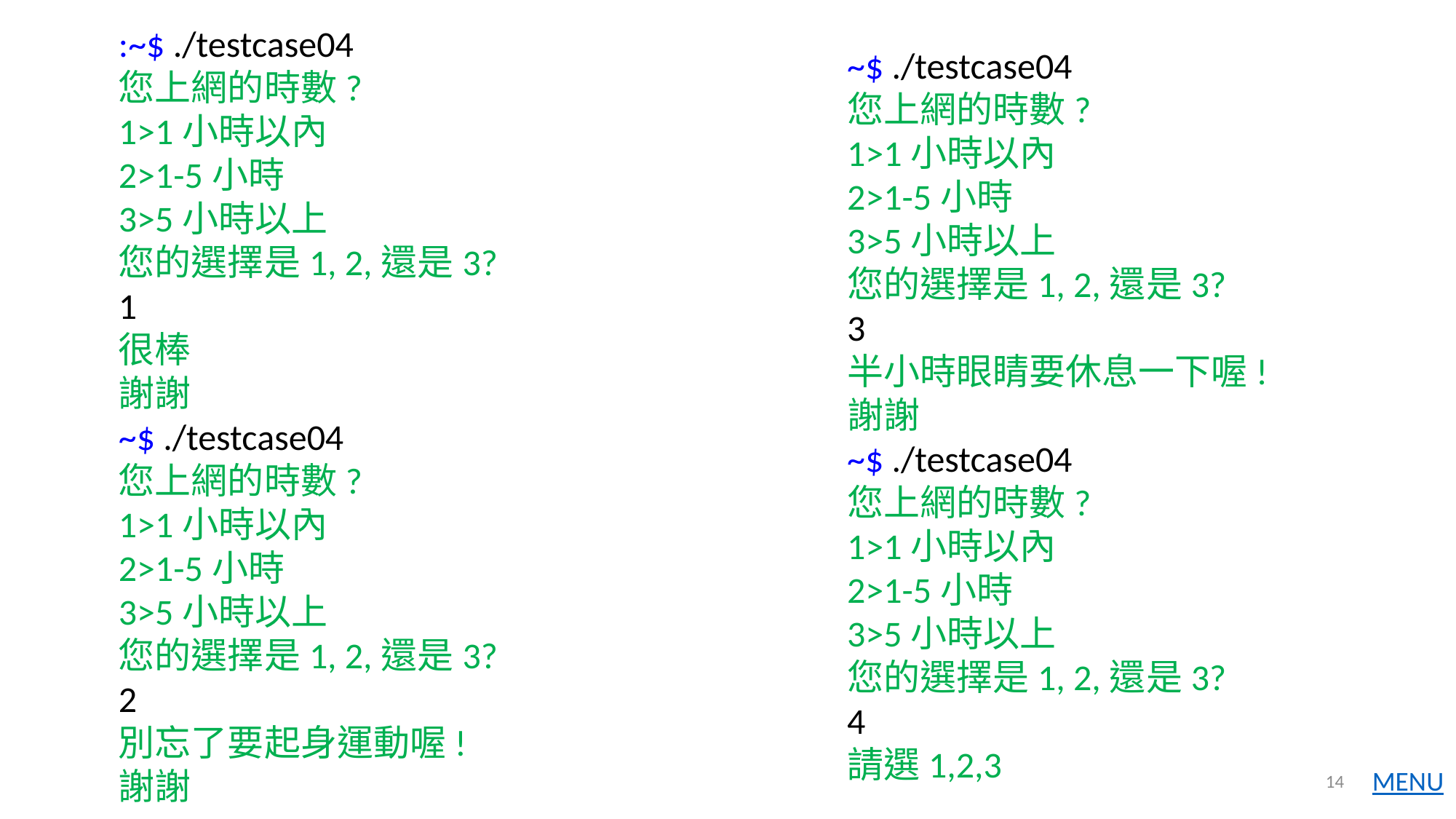

:~$ ./testcase04
您上網的時數?
1>1小時以內
2>1-5小時
3>5小時以上
您的選擇是1, 2,還是3?
1
很棒
謝謝
~$ ./testcase04
您上網的時數?
1>1小時以內
2>1-5小時
3>5小時以上
您的選擇是1, 2,還是3?
2
別忘了要起身運動喔!
謝謝
~$ ./testcase04
您上網的時數?
1>1小時以內
2>1-5小時
3>5小時以上
您的選擇是1, 2,還是3?
3
半小時眼睛要休息一下喔!
謝謝
~$ ./testcase04
您上網的時數?
1>1小時以內
2>1-5小時
3>5小時以上
您的選擇是1, 2,還是3?
4
請選1,2,3
14